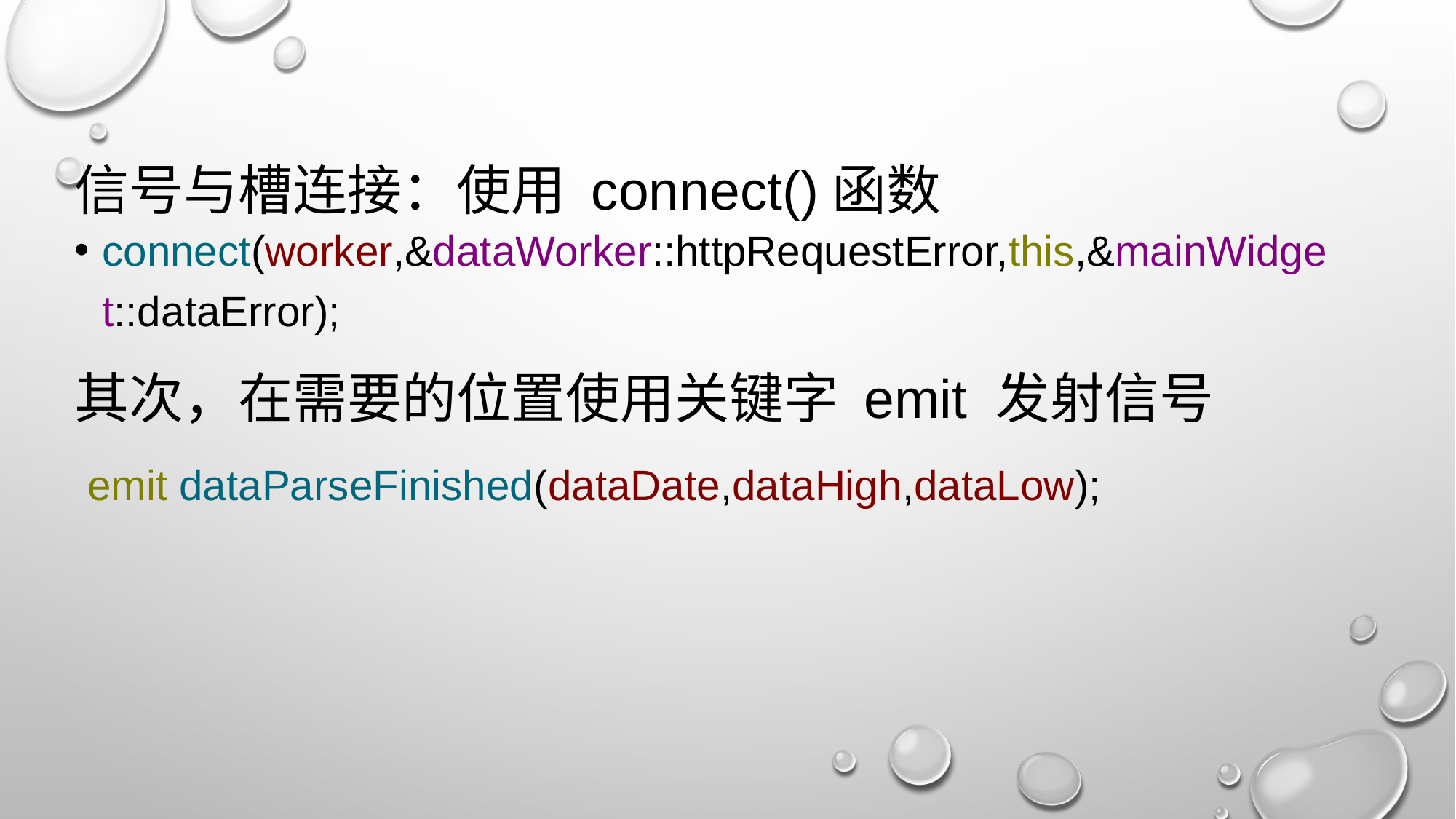

# 信号与槽连接：使用 connect()函数
connect(worker,&dataWorker::httpRequestError,this,&mainWidget::dataError);
其次，在需要的位置使用关键字 emit 发射信号
 emit dataParseFinished(dataDate,dataHigh,dataLow);